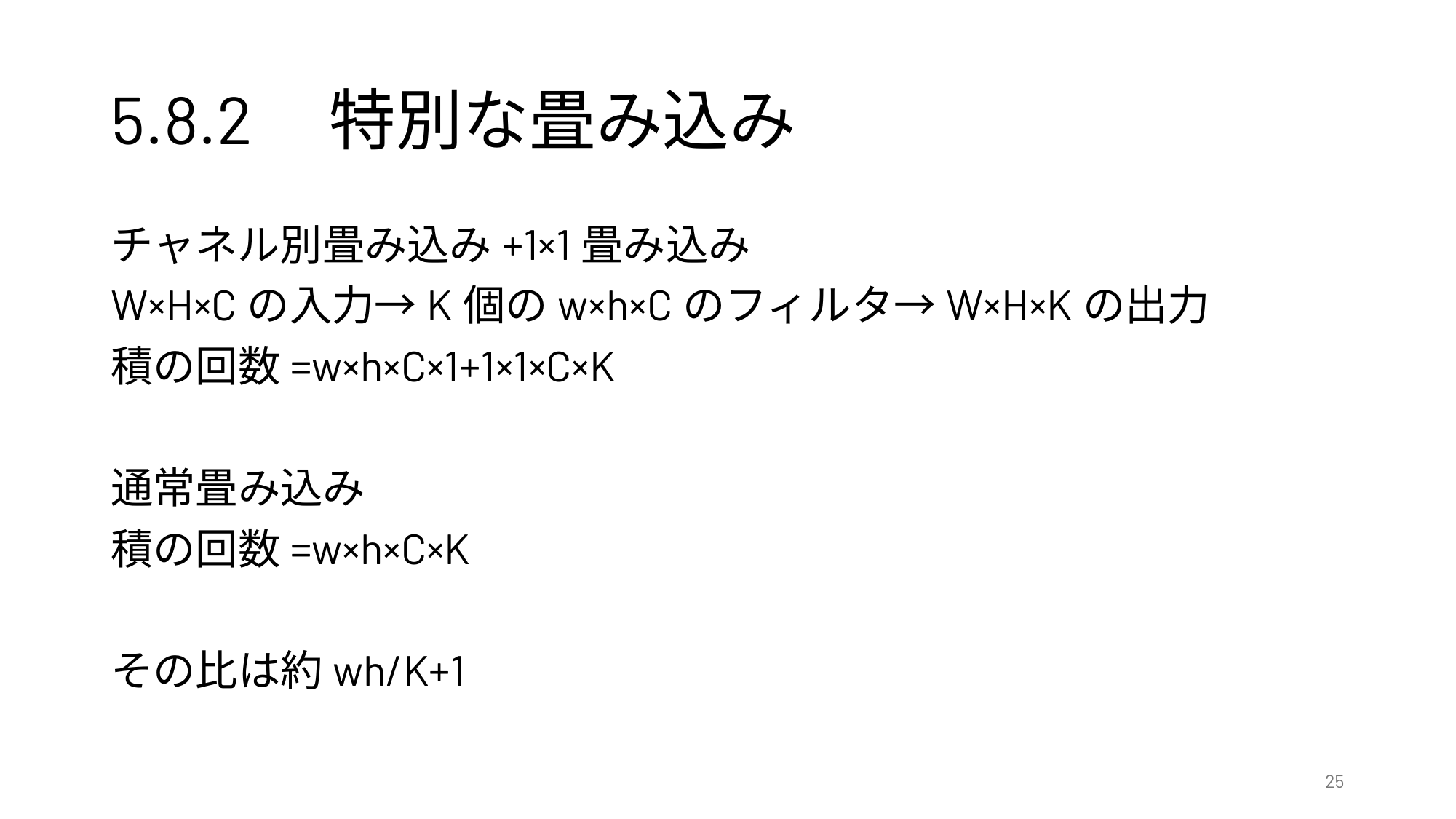

# 5.8.2	特別な畳み込み
チャネル別畳み込み+1×1畳み込み
W×H×Cの入力→K個のw×h×Cのフィルタ→W×H×Kの出力
積の回数=w×h×C×1+1×1×C×K

通常畳み込み
積の回数=w×h×C×K

その比は約wh/K+1
25